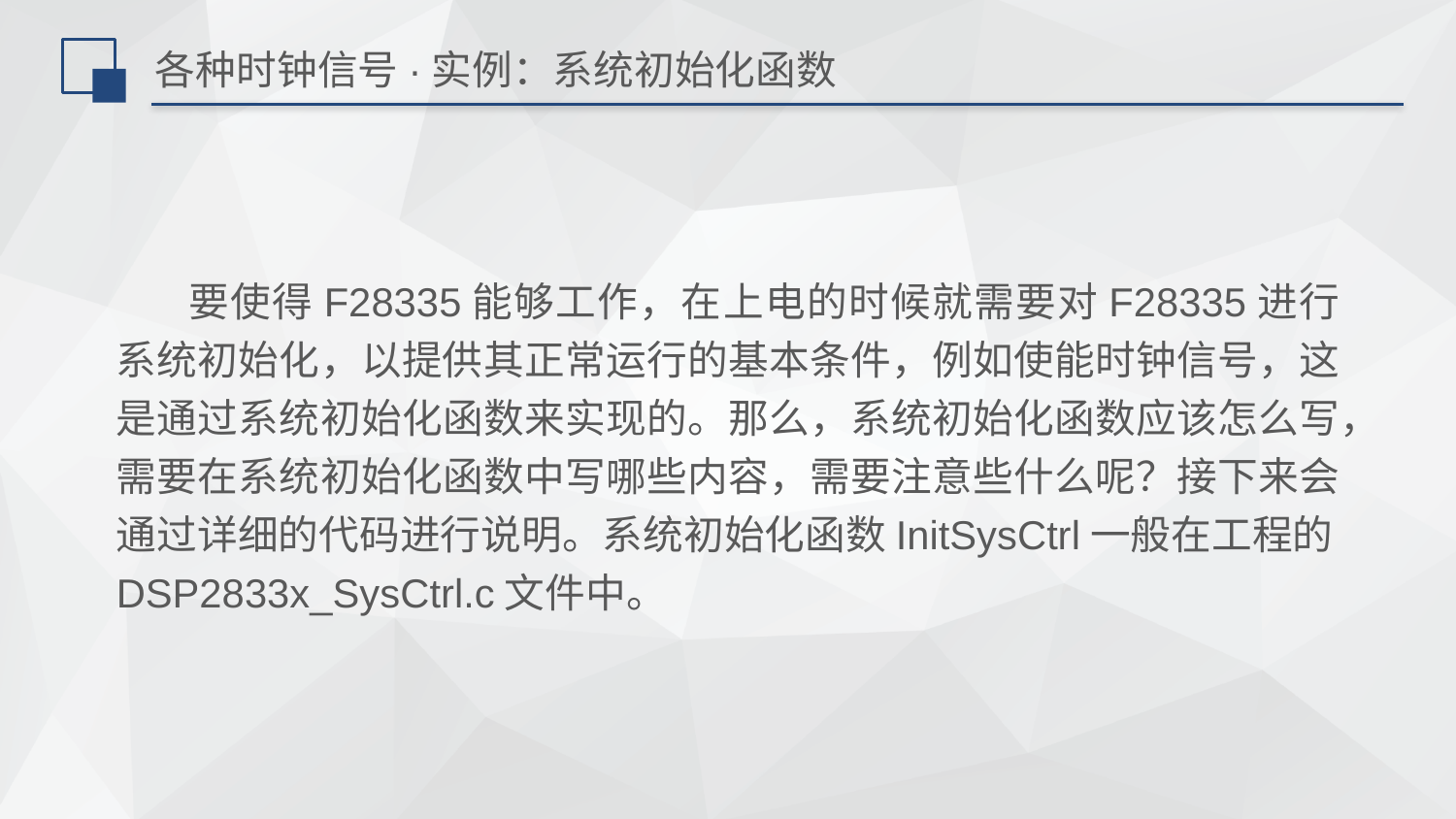

# 各种时钟信号·实例：系统初始化函数
      要使得F28335能够工作，在上电的时候就需要对F28335进行系统初始化，以提供其正常运行的基本条件，例如使能时钟信号，这是通过系统初始化函数来实现的。那么，系统初始化函数应该怎么写，需要在系统初始化函数中写哪些内容，需要注意些什么呢？接下来会通过详细的代码进行说明。系统初始化函数InitSysCtrl一般在工程的DSP2833x_SysCtrl.c文件中。